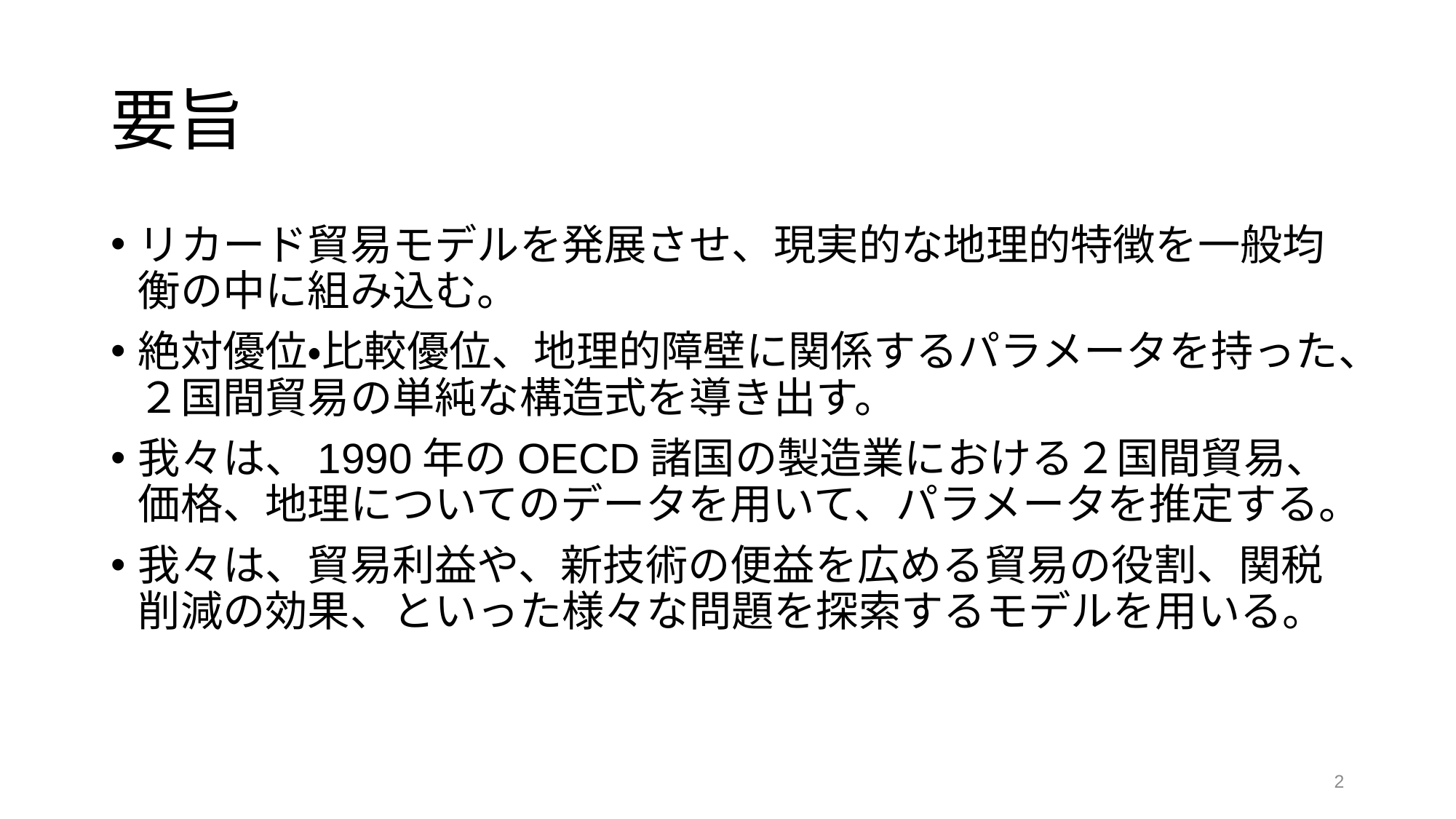

# 要旨
リカード貿易モデルを発展させ、現実的な地理的特徴を一般均衡の中に組み込む。
絶対優位・比較優位、地理的障壁に関係するパラメータを持った、２国間貿易の単純な構造式を導き出す。
我々は、1990年のOECD諸国の製造業における２国間貿易、価格、地理についてのデータを用いて、パラメータを推定する。
我々は、貿易利益や、新技術の便益を広める貿易の役割、関税削減の効果、といった様々な問題を探索するモデルを用いる。
2